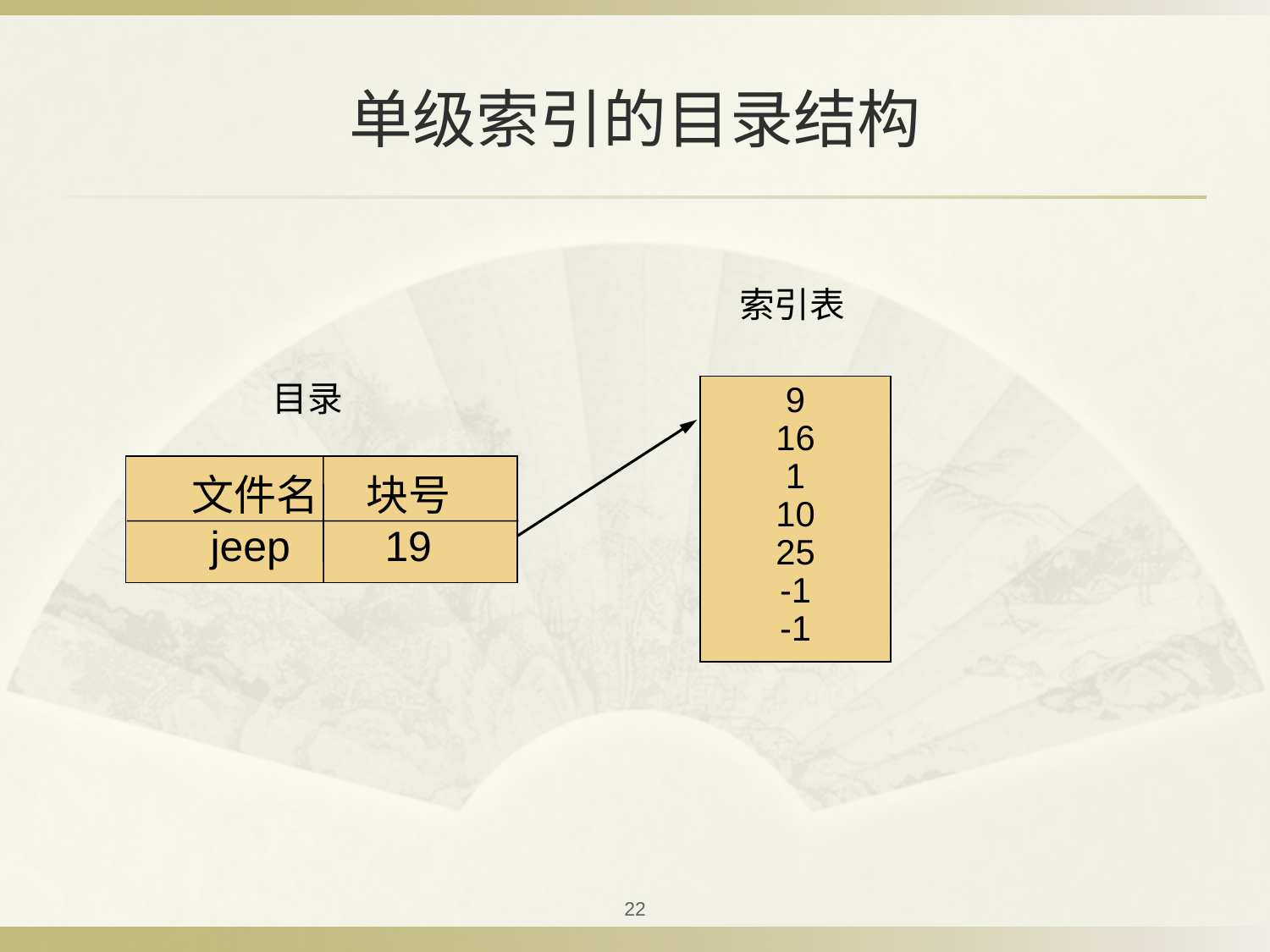

# 单级索引的目录结构
索引表
目录
9
16
1
10
25
-1
-1

文件名     块号
jeep        19

22